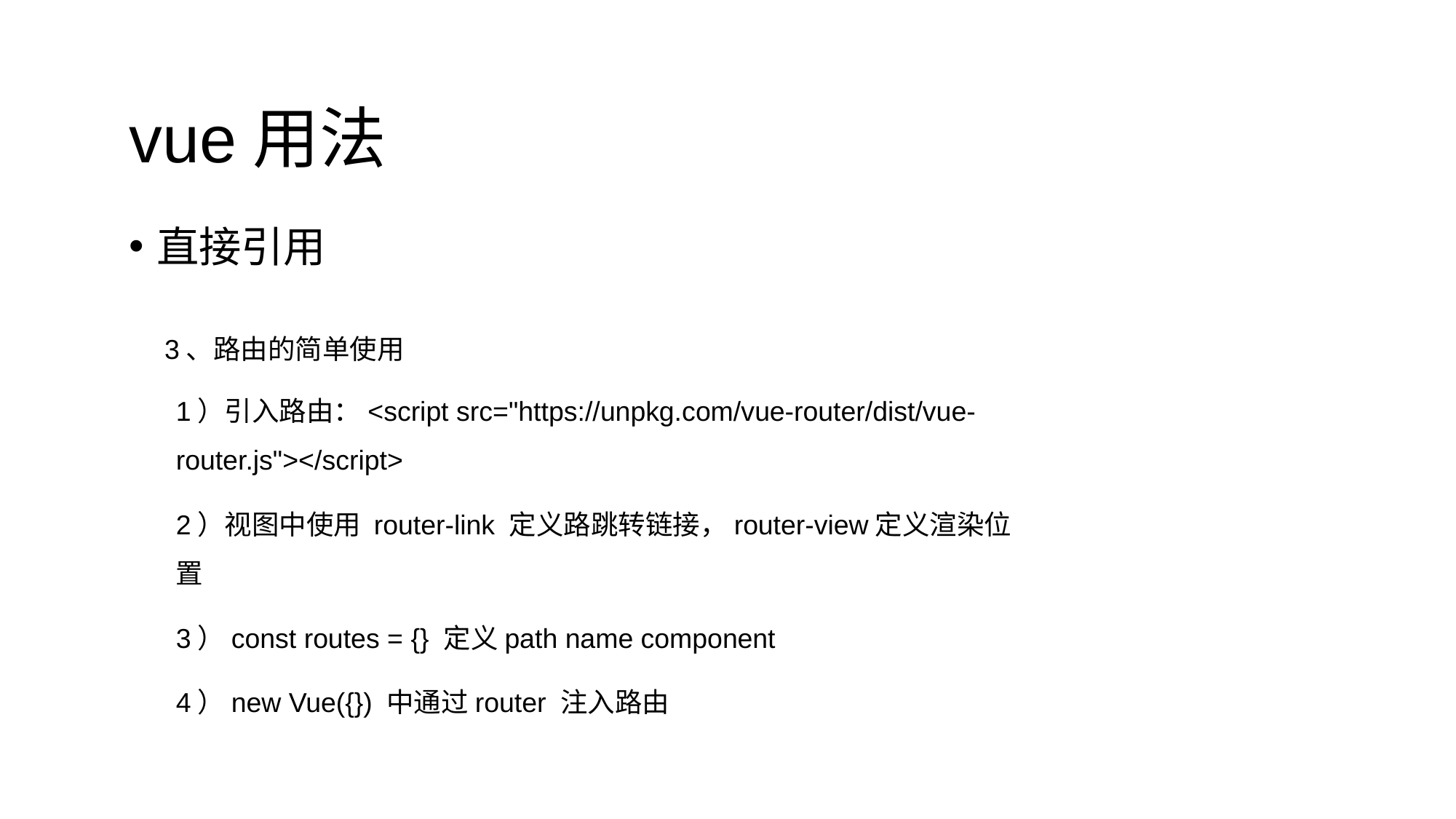

vue用法
直接引用
3、路由的简单使用
1）引入路由：<script src="https://unpkg.com/vue-router/dist/vue-router.js"></script>
2）视图中使用 router-link 定义路跳转链接，router-view定义渲染位置
3）const routes = {} 定义path name component
4）new Vue({}) 中通过router 注入路由